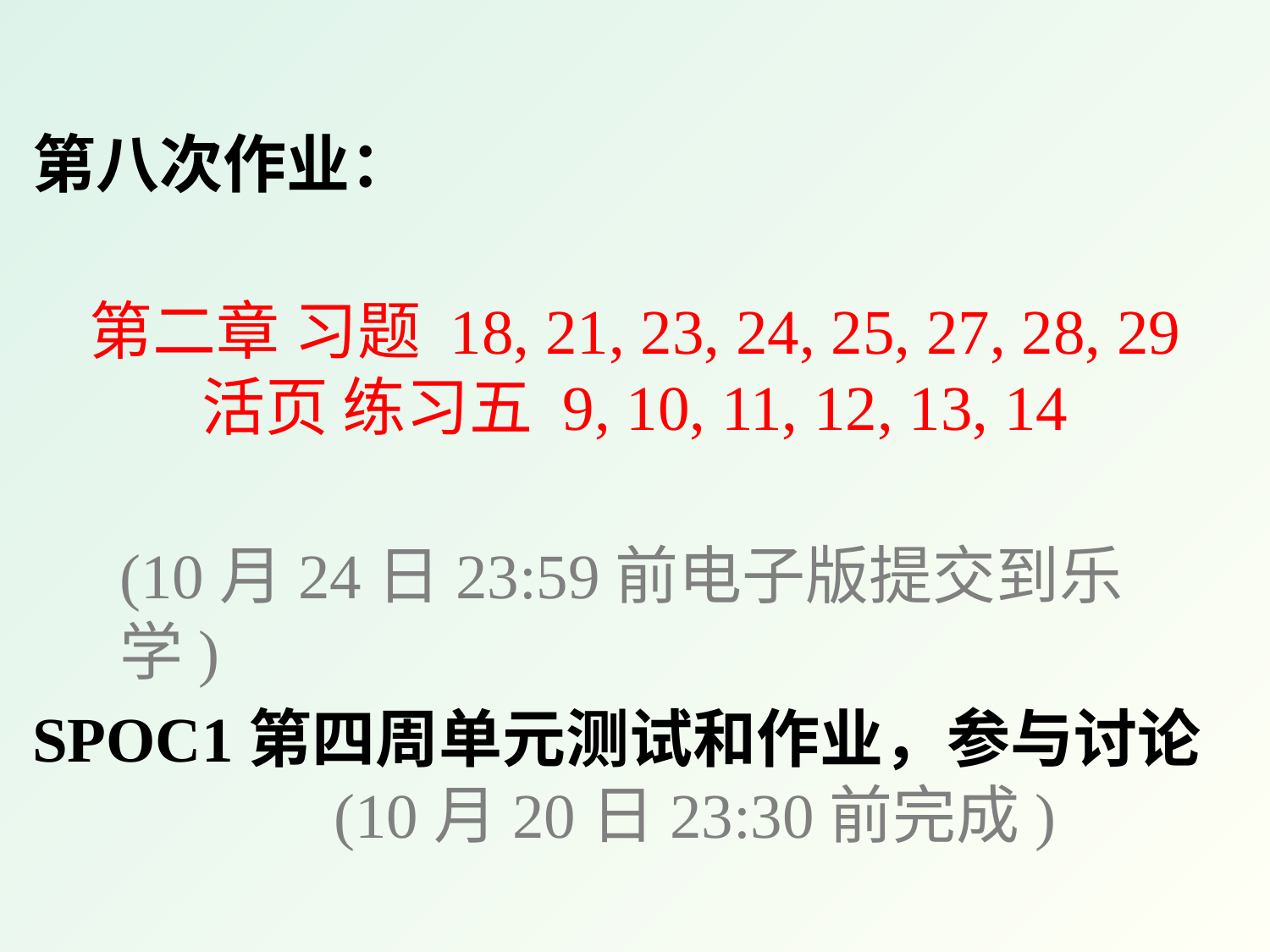

第八次作业：
第二章 习题 18, 21, 23, 24, 25, 27, 28, 29
活页 练习五 9, 10, 11, 12, 13, 14
(10月24日23:59前电子版提交到乐学)
SPOC1第四周单元测试和作业，参与讨论
                   (10月20日23:30前完成)